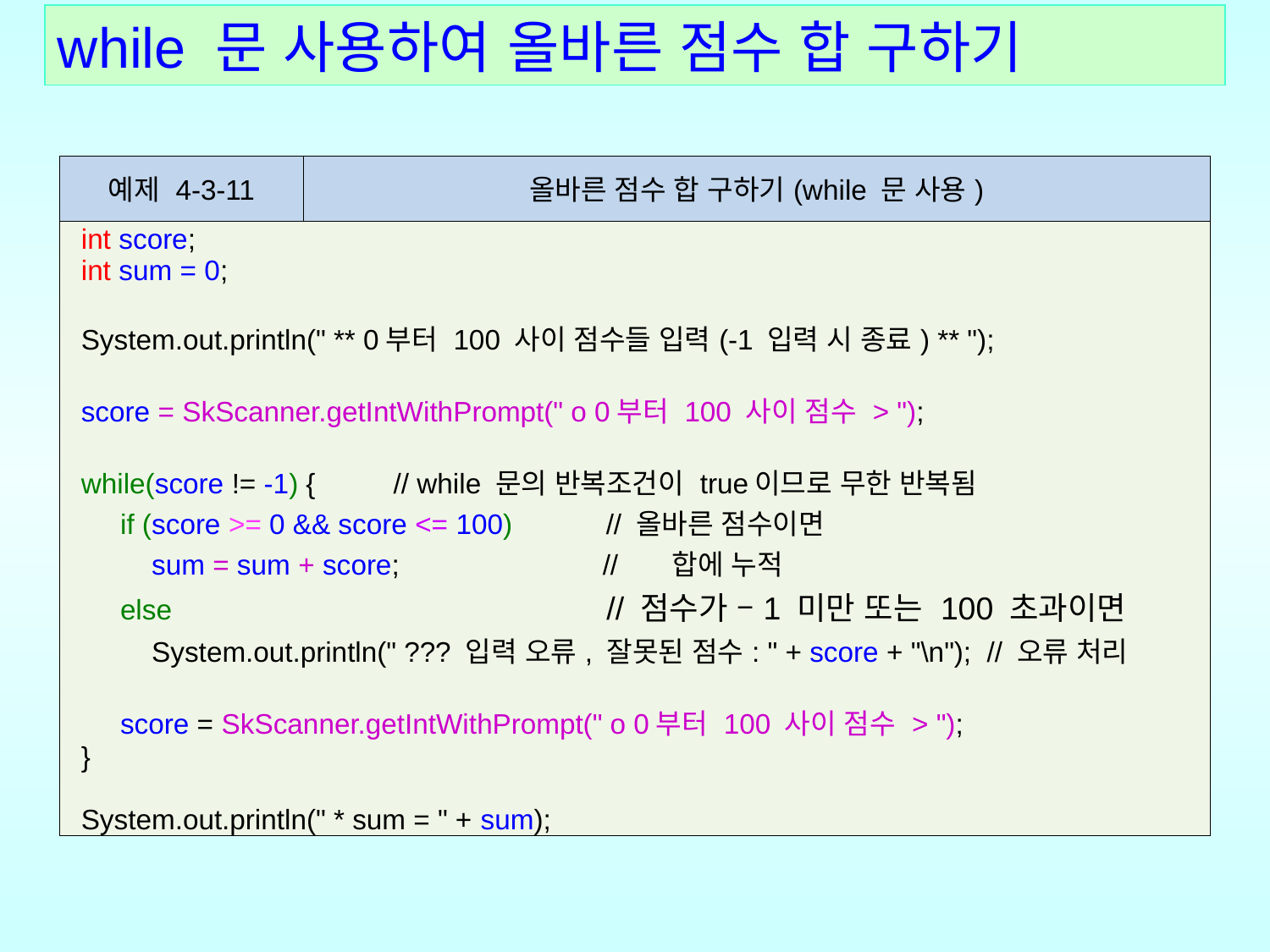

while 문 사용하여 올바른 점수 합 구하기
| 예제 4-3-11 | 올바른 점수 합 구하기(while 문 사용) |
| --- | --- |
| int score; int sum = 0; System.out.println(" \*\* 0부터 100 사이 점수들 입력(-1 입력 시 종료) \*\* "); score = SkScanner.getIntWithPrompt(" o 0부터 100 사이 점수 > "); while(score != -1) { // while 문의 반복조건이 true이므로 무한 반복됨 if (score >= 0 && score <= 100) // 올바른 점수이면 sum = sum + score; // 합에 누적 else // 점수가 –1 미만 또는 100 초과이면 System.out.println(" ??? 입력 오류, 잘못된 점수: " + score + "\n"); // 오류 처리 score = SkScanner.getIntWithPrompt(" o 0부터 100 사이 점수 > "); } System.out.println(" \* sum = " + sum); | int n0, n; // 입력된 정수를 저장할 변수 int sumOfDigits = 0; System.out.println(" \*\* 정수 입력하여 디지트들의 합 구하기 \*\*\n"); n0 = n = SkScanner.getInt(" o 디지트들의 합 구할 정수 > "); if (n < 0) // 음수의 경우 n = -n; // 양수로 바꾸어 디지트들의 합을 구하게 함 while(n != 0) { sumOfDigits = sumOfDigits + n % 10; // n의 1자리 디지트를 구해 합에 누적 n = n / 10; // n을 10으로 나누어 자리수를 하나 줄임 } System.out.println("\n \* " + n0 + "의 디지트들의 합 = " + sumOfDigits); |